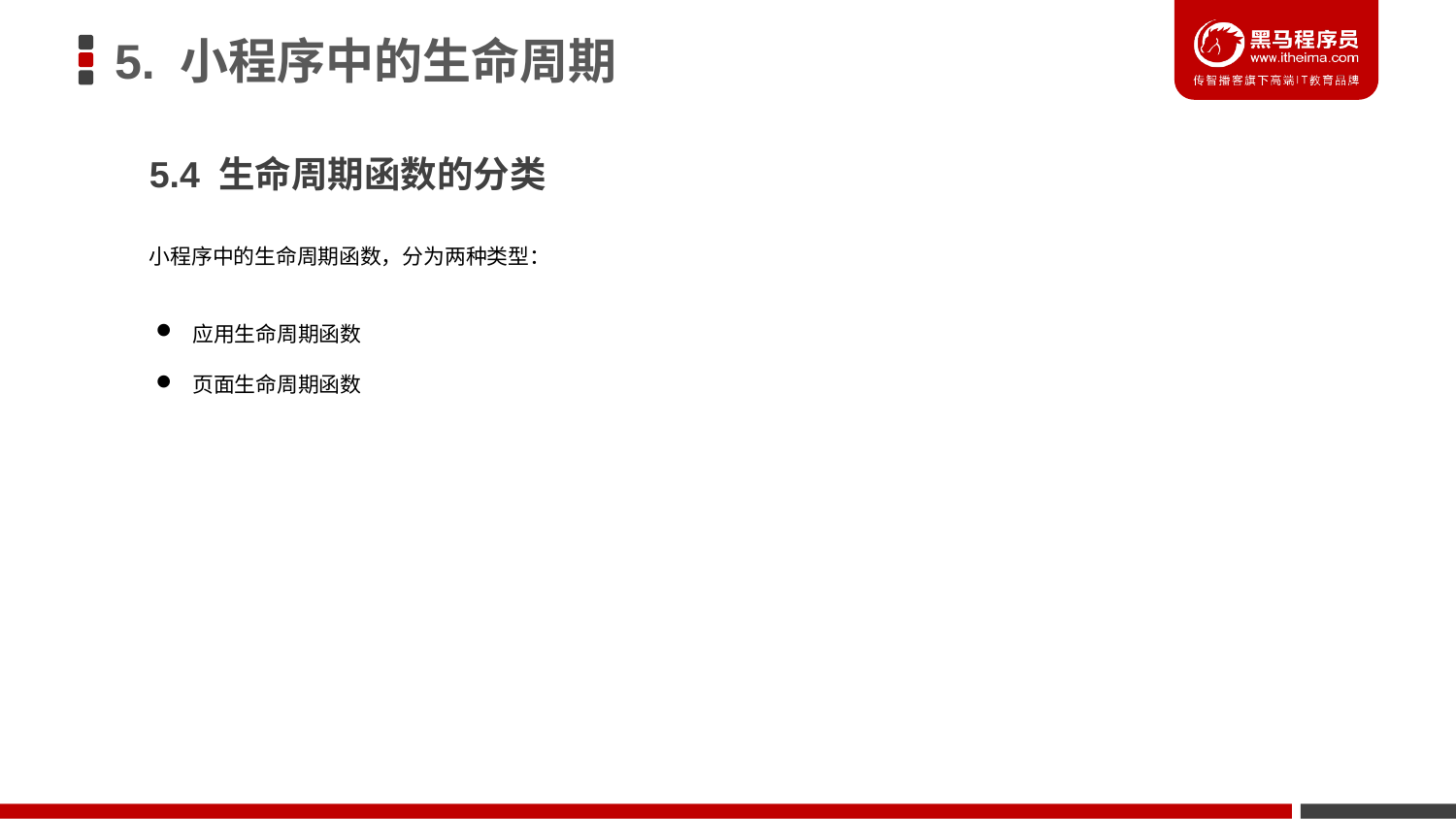

# 5. 小程序中的生命周期
5.4 生命周期函数的分类
小程序中的生命周期函数，分为两种类型：
 应用生命周期函数
 页面生命周期函数